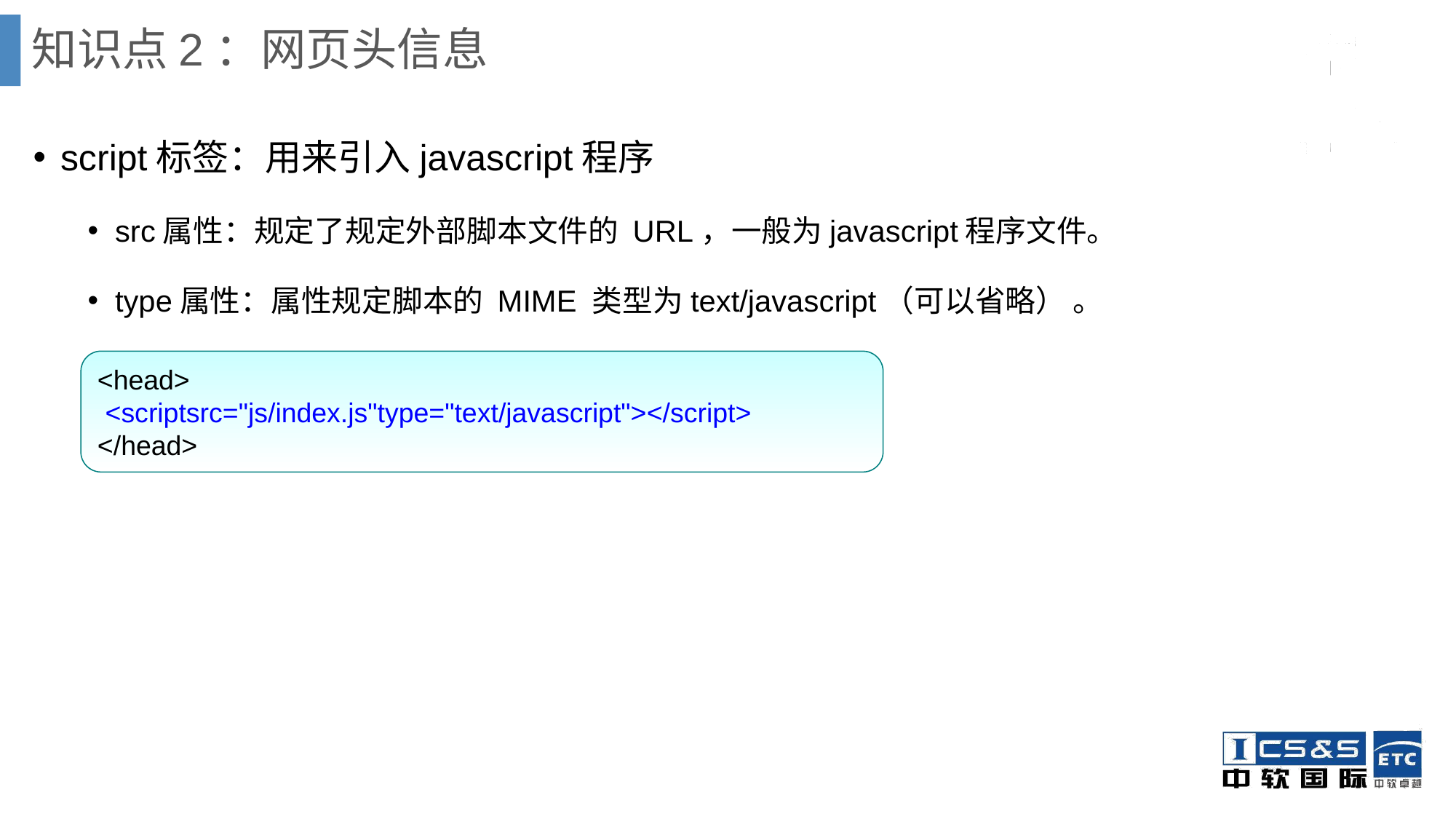

# 知识点2：网页头信息
script标签：用来引入javascript程序
src属性：规定了规定外部脚本文件的 URL，一般为javascript程序文件。
type属性：属性规定脚本的 MIME 类型为text/javascript（可以省略） 。
<head>
 <scriptsrc="js/index.js"type="text/javascript"></script>
</head>